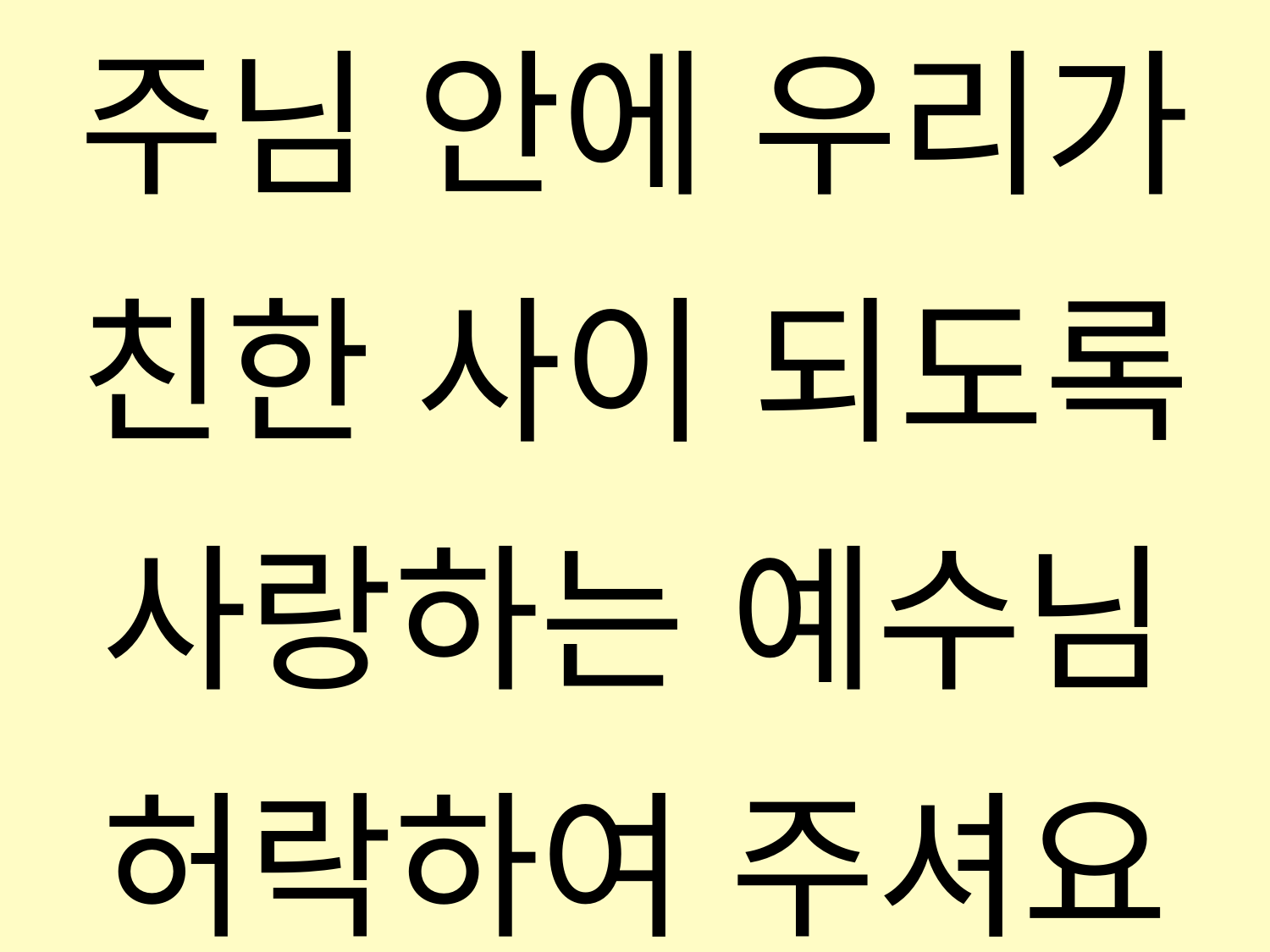

주님 안에 우리가
친한 사이 되도록
사랑하는 예수님
허락하여 주셔요